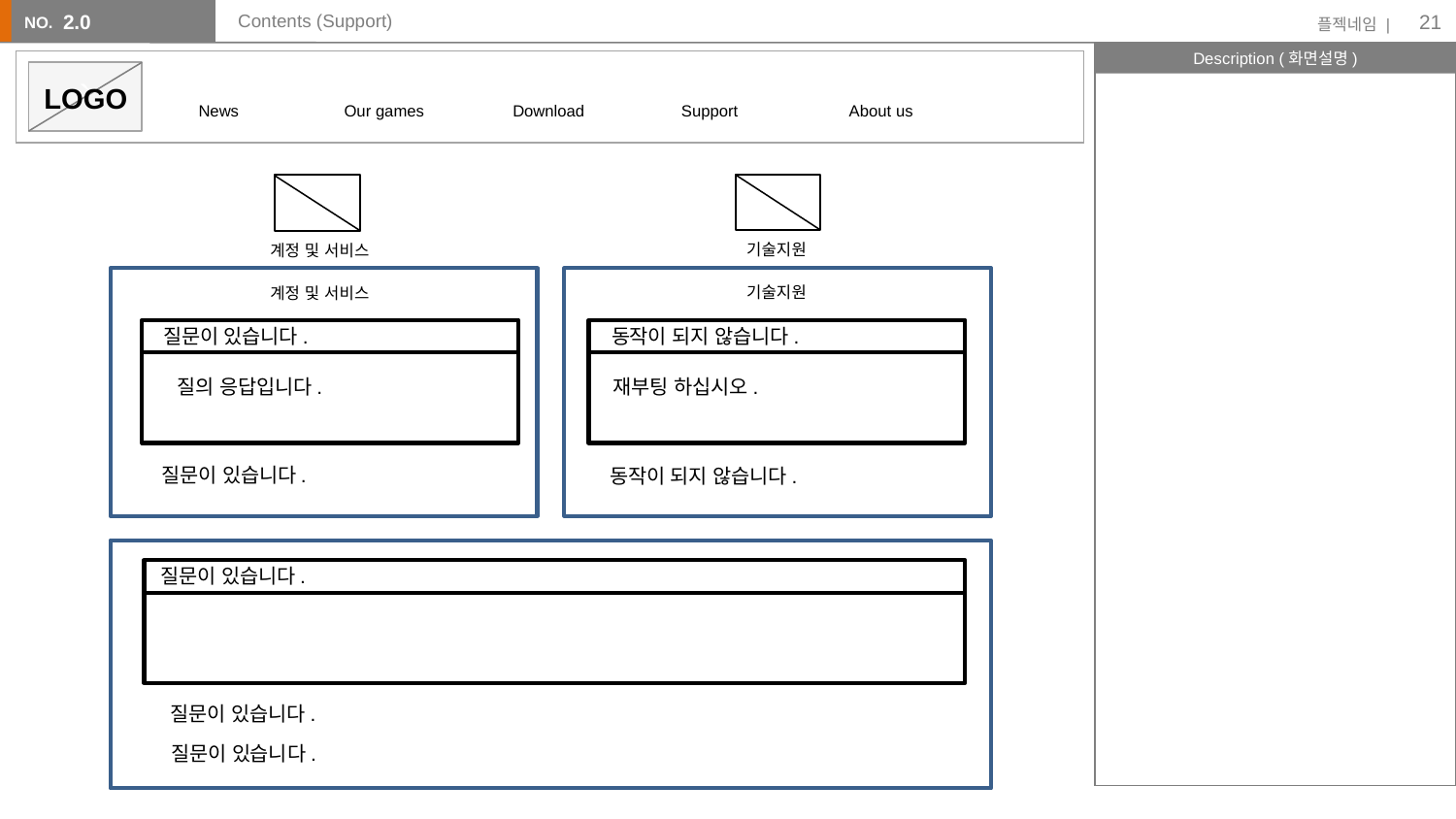

21
2.0
# Contents (Support)

`
`
LOGO
News 	Our games 	     Download 	          Support 	               About us

기술지원
계정 및 서비스

기술지원
계정 및 서비스
질문이 있습니다.
동작이 되지 않습니다.

재부팅 하십시오.
질의 응답입니다.
질문이 있습니다.
동작이 되지 않습니다.

질문이 있습니다.

질문이 있습니다.
질문이 있습니다.